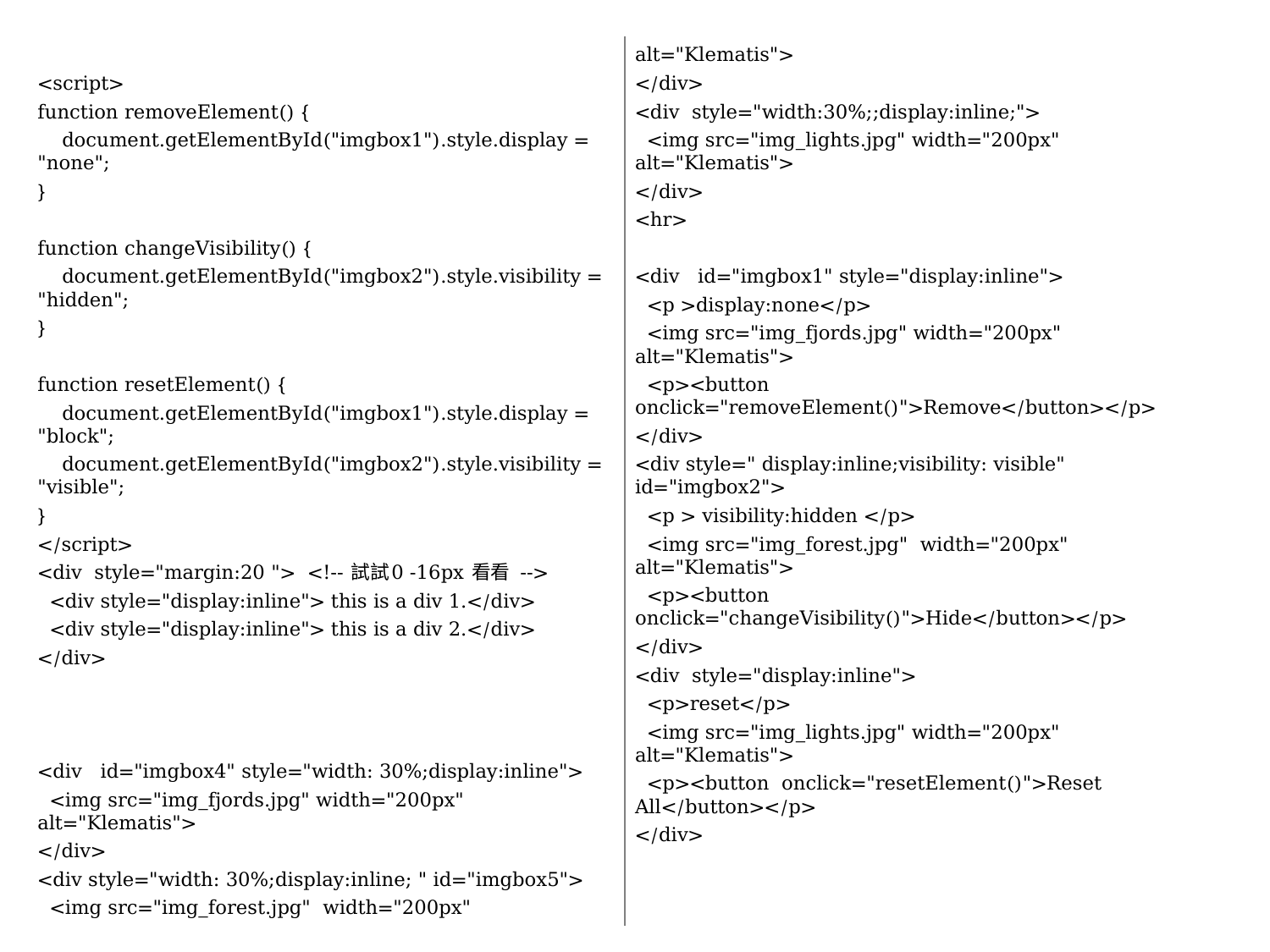

<script>
function removeElement() {
    document.getElementById("imgbox1").style.display = "none";
}

function changeVisibility() {
    document.getElementById("imgbox2").style.visibility = "hidden";
}

function resetElement() {
    document.getElementById("imgbox1").style.display = "block";
    document.getElementById("imgbox2").style.visibility = "visible";
}
</script>
<div  style="margin:20 ">  <!-- 試試0 -16px 看看  -->
  <div style="display:inline"> this is a div 1.</div>
  <div style="display:inline"> this is a div 2.</div>
</div>

<div   id="imgbox4" style="width: 30%;display:inline">
  <img src="img_fjords.jpg" width="200px" alt="Klematis">
</div>
<div style="width: 30%;display:inline; " id="imgbox5">
  <img src="img_forest.jpg"  width="200px" alt="Klematis">
</div>
<div  style="width:30%;;display:inline;">
  <img src="img_lights.jpg" width="200px"  alt="Klematis">
</div>
<hr>

<div   id="imgbox1" style="display:inline">
  <p >display:none</p>
  <img src="img_fjords.jpg" width="200px" alt="Klematis">
  <p><button  onclick="removeElement()">Remove</button></p>
</div>
<div style=" display:inline;visibility: visible" id="imgbox2">
  <p > visibility:hidden </p>
  <img src="img_forest.jpg"  width="200px" alt="Klematis">
  <p><button  onclick="changeVisibility()">Hide</button></p>
</div>
<div  style="display:inline">
  <p>reset</p>
  <img src="img_lights.jpg" width="200px"  alt="Klematis">
  <p><button  onclick="resetElement()">Reset All</button></p>
</div>